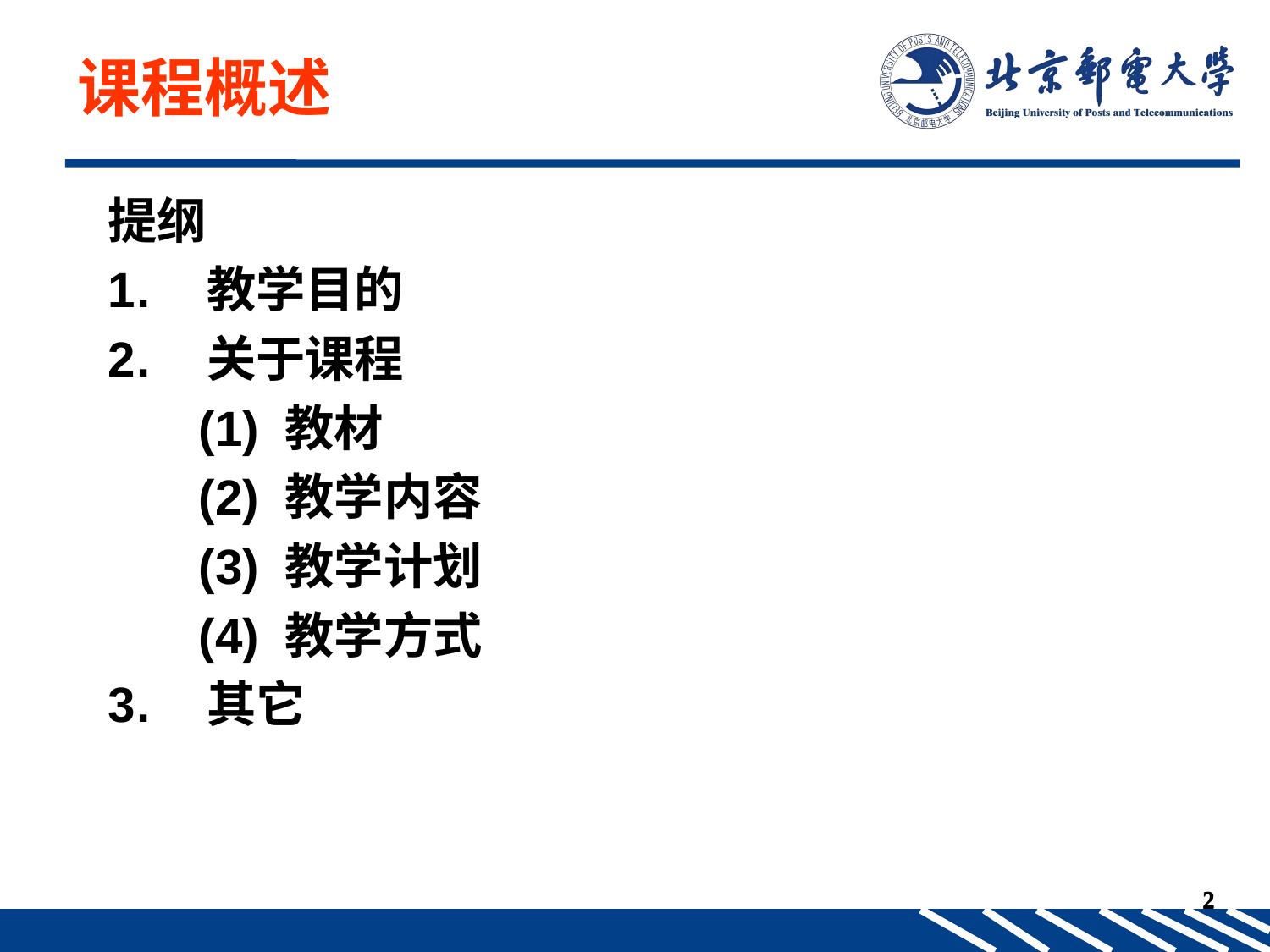

# 课程概述
提纲
教学目的
关于课程
  (1) 教材
  (2) 教学内容
  (3) 教学计划
  (4) 教学方式
其它

2
2